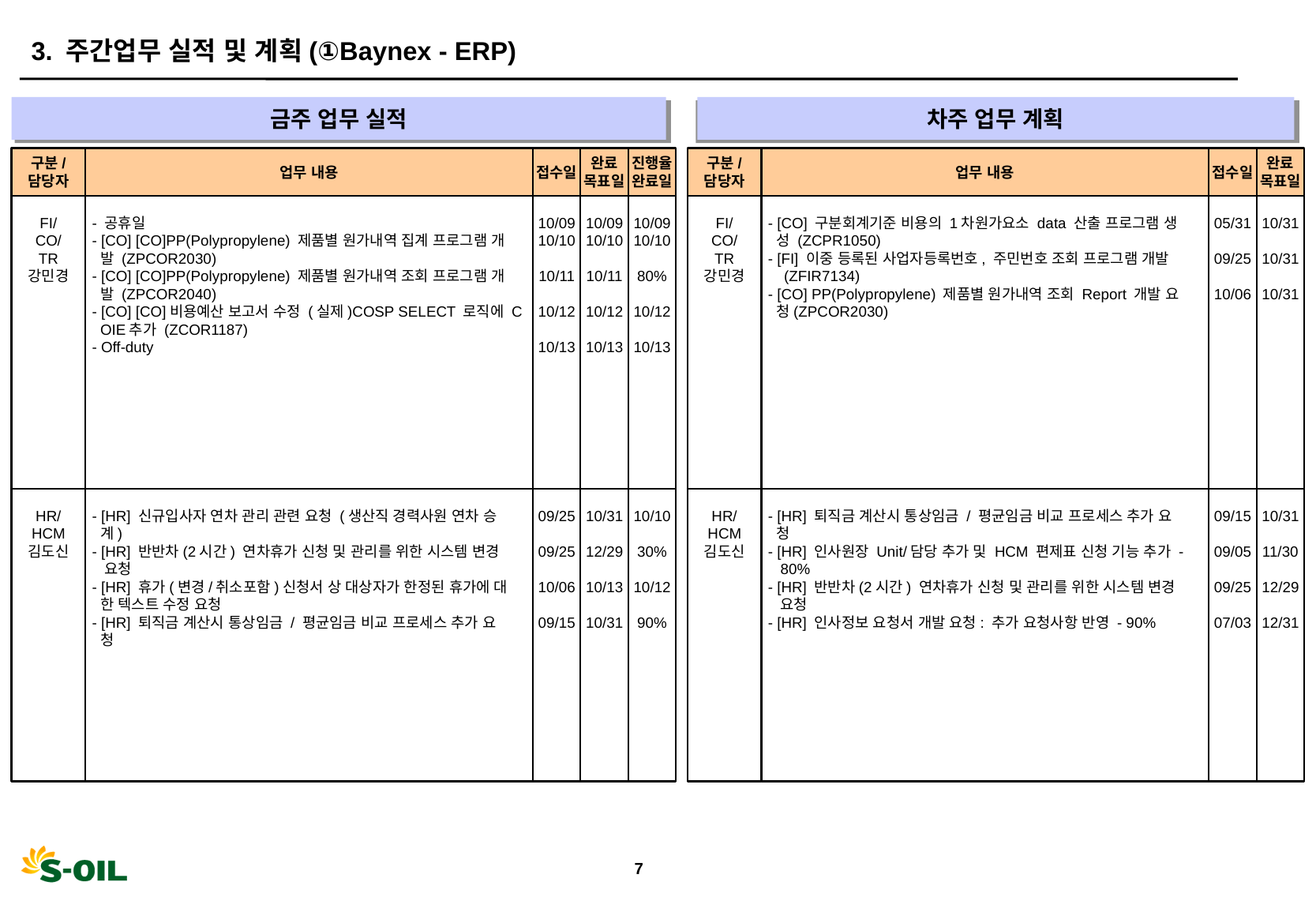

3. 주간업무 실적 및 계획(①Baynex - ERP)
금주 업무 실적
차주 업무 계획
" "
" "
구분/
담당자
업무 내용
접수일
완료
목표일
진행율
완료일
구분/
담당자
업무 내용
접수일
완료
목표일
FI/
CO/
TR
강민경

- 공휴일
- [CO] [CO]PP(Polypropylene) 제품별 원가내역 집계 프로그램 개
  발 (ZPCOR2030)
- [CO] [CO]PP(Polypropylene) 제품별 원가내역 조회 프로그램 개
  발 (ZPCOR2040)
- [CO] [CO]비용예산 보고서 수정 (실제)COSP SELECT 로직에 C
  OIE추가 (ZCOR1187)
- Off-duty
10/09
10/10
10/11
10/12
10/13
10/09
10/10
10/11
10/12
10/13
10/09
10/10
80%
10/12
10/13
FI/
CO/
TR
강민경

- [CO] 구분회계기준 비용의 1차원가요소 data 산출 프로그램 생
  성 (ZCPR1050)
- [FI] 이중 등록된 사업자등록번호, 주민번호 조회 프로그램 개발
   (ZFIR7134)
- [CO] PP(Polypropylene) 제품별 원가내역 조회 Report 개발 요
  청(ZPCOR2030)
05/31
09/25
10/06
10/31
10/31
10/31
HR/
HCM
김도신

- [HR] 신규입사자 연차 관리 관련 요청 (생산직 경력사원 연차 승
  계)
- [HR] 반반차(2시간) 연차휴가 신청 및 관리를 위한 시스템 변경
   요청
- [HR] 휴가(변경/취소포함)신청서 상 대상자가 한정된 휴가에 대
  한 텍스트 수정 요청
- [HR] 퇴직금 계산시 통상임금 / 평균임금 비교 프로세스 추가 요
  청
09/25
09/25
10/06
09/15
10/31
12/29
10/13
10/31
10/10
30%
10/12
90%
HR/
HCM
김도신

- [HR] 퇴직금 계산시 통상임금 / 평균임금 비교 프로세스 추가 요
  청
- [HR] 인사원장 Unit/담당 추가 및 HCM 편제표 신청 기능 추가 -
   80%
- [HR] 반반차(2시간) 연차휴가 신청 및 관리를 위한 시스템 변경
   요청
- [HR] 인사정보 요청서 개발 요청: 추가 요청사항 반영 - 90%
09/15
09/05
09/25
07/03
10/31
11/30
12/29
12/31